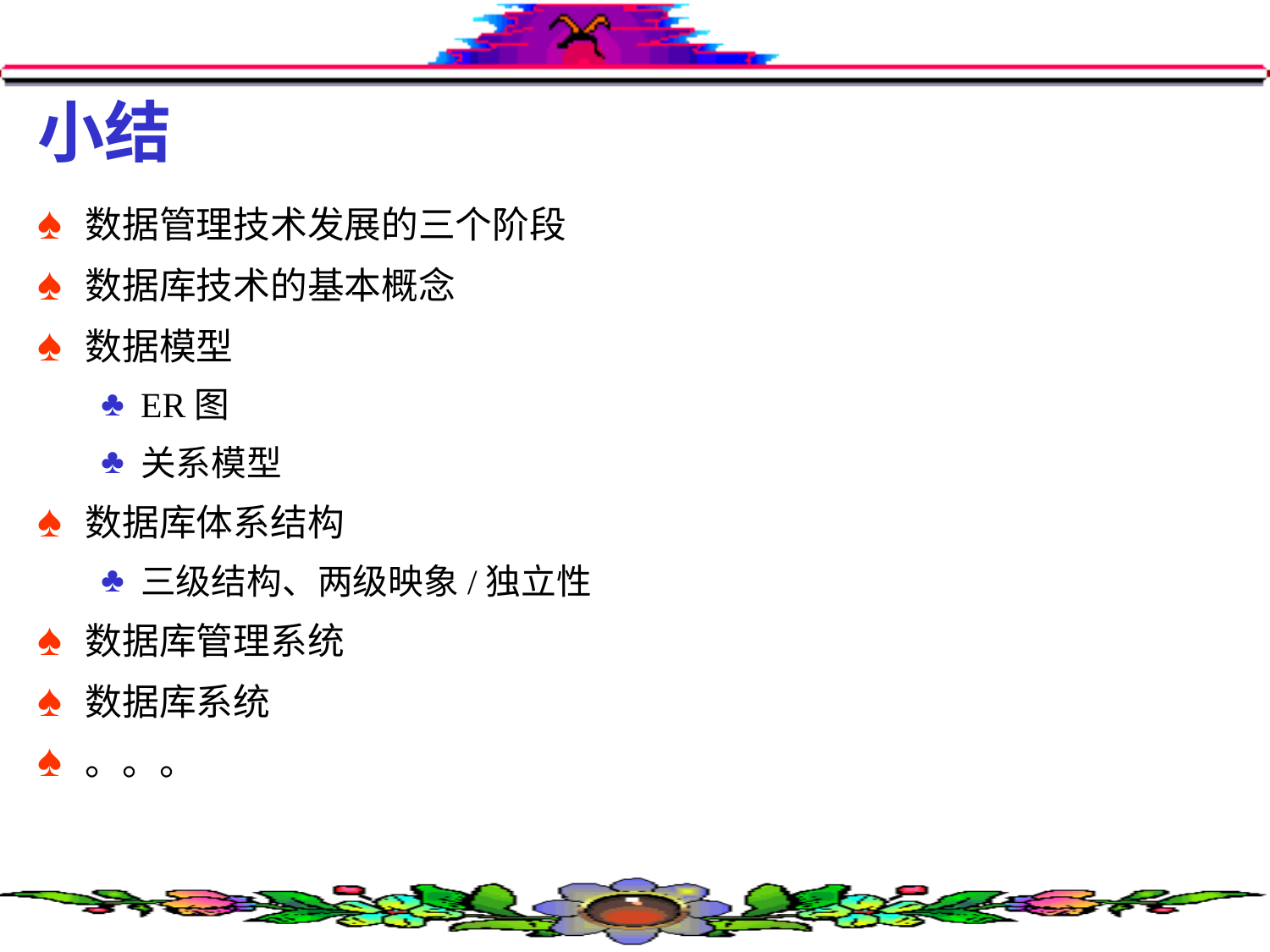

# 小结
数据管理技术发展的三个阶段
数据库技术的基本概念
数据模型
ER图
关系模型
数据库体系结构
三级结构、两级映象/独立性
数据库管理系统
数据库系统
。。。